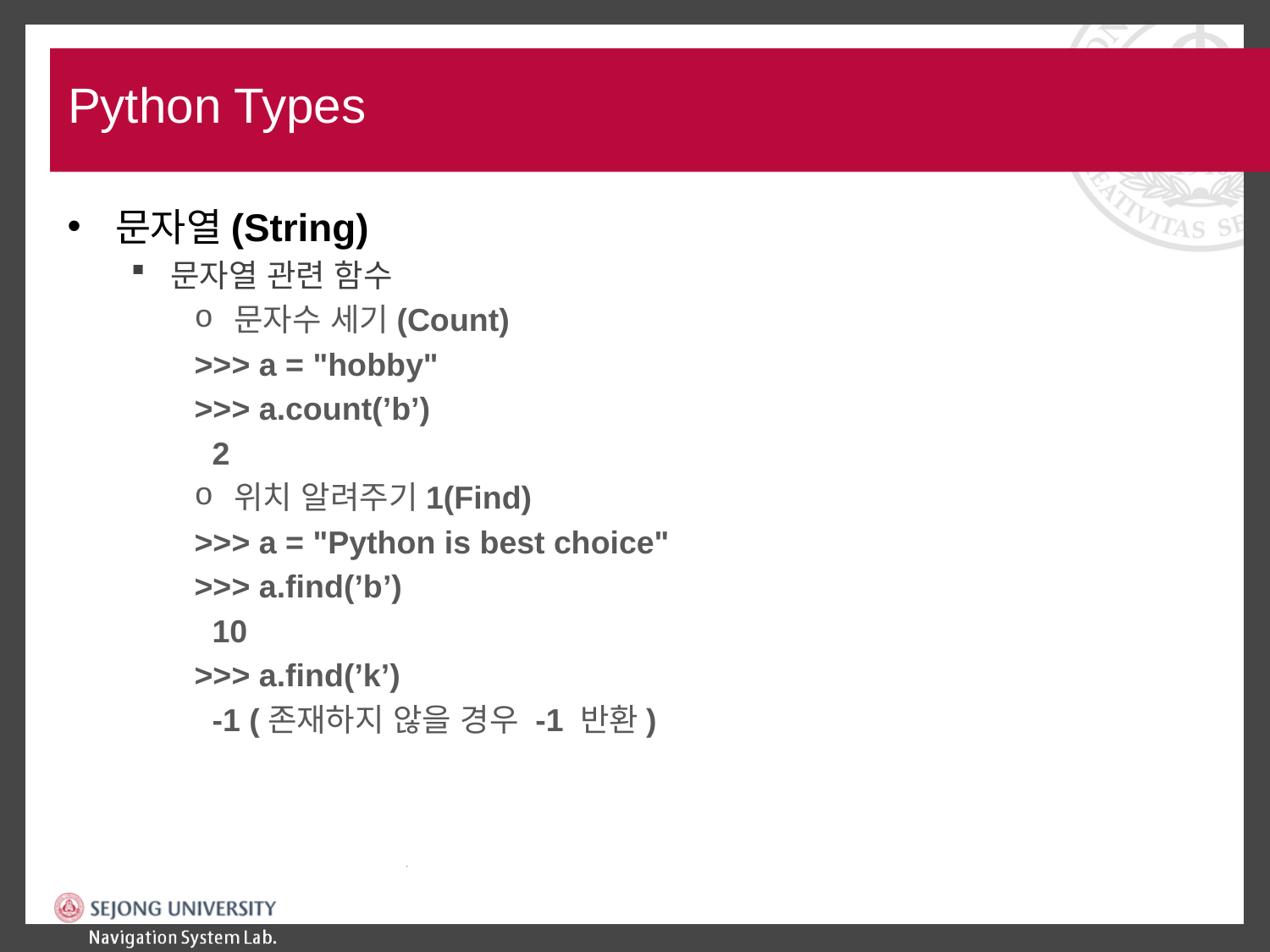

# Python Types
문자열(String)
문자열 관련 함수
문자수 세기(Count)
>>> a = "hobby"
>>> a.count(’b’)
  2
위치 알려주기1(Find)
>>> a = "Python is best choice"
>>> a.find(’b’)
  10
>>> a.find(’k’)
  -1 (존재하지 않을 경우 -1 반환)